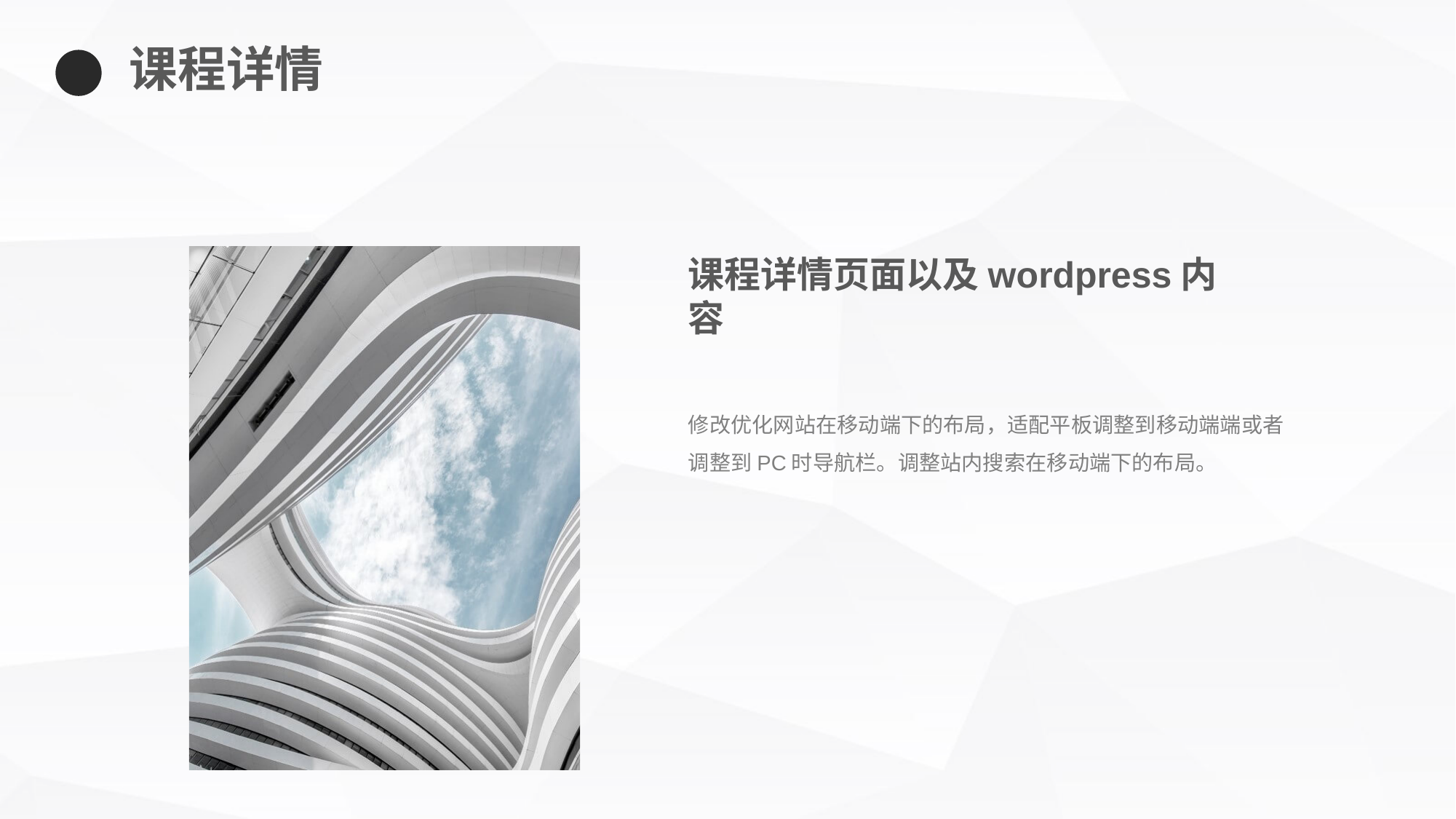

课程详情

课程详情页面以及wordpress内容

修改优化网站在移动端下的布局，适配平板调整到移动端端或者调整到PC时导航栏。调整站内搜索在移动端下的布局。